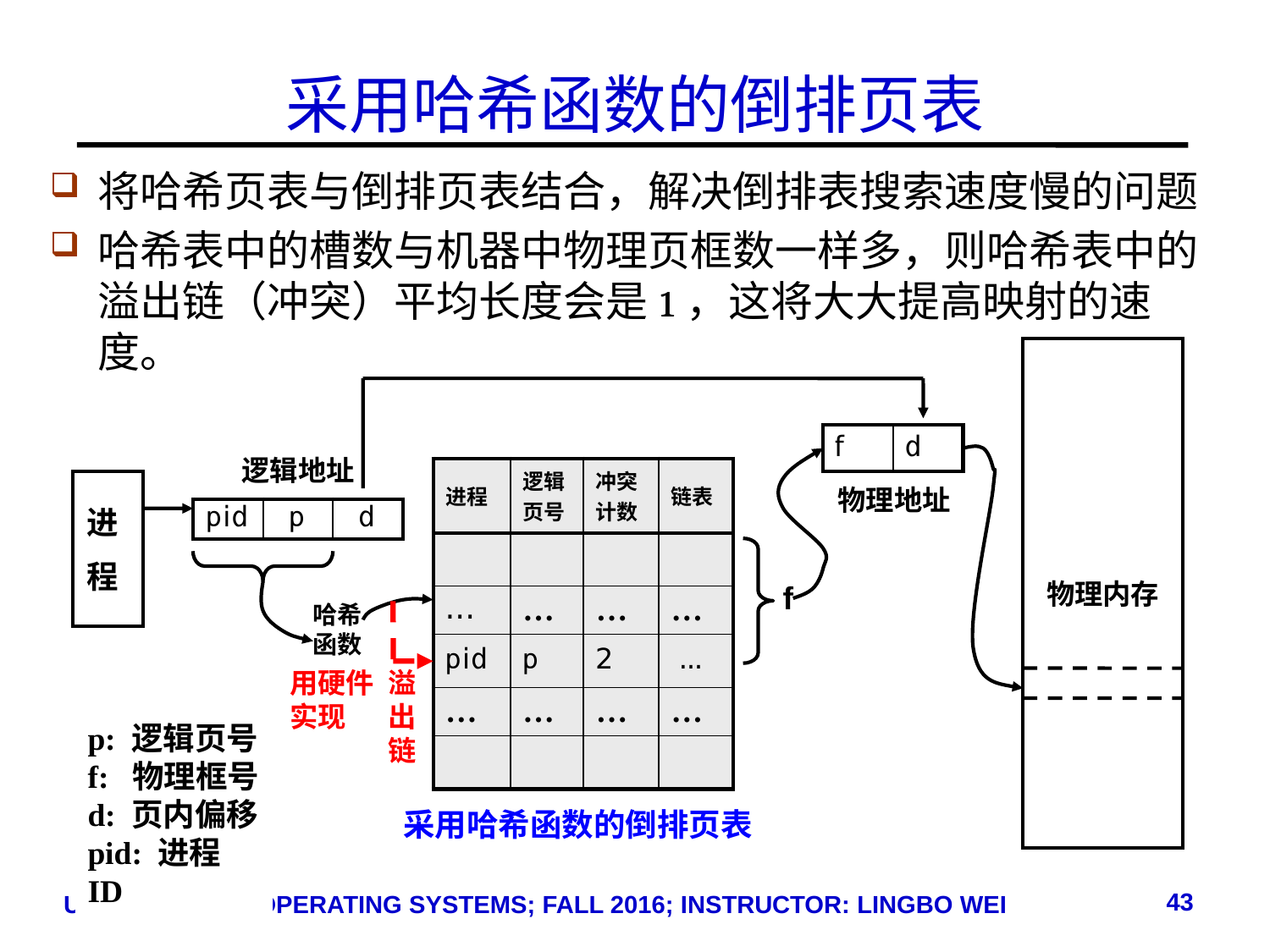

# 采用哈希函数的倒排页表
将哈希页表与倒排页表结合，解决倒排表搜索速度慢的问题
哈希表中的槽数与机器中物理页框数一样多，则哈希表中的溢出链（冲突）平均长度会是1，这将大大提高映射的速度。
物理内存

| f | d |
| --- | --- |
| 物理地址 |  |
| 逻辑地址 |  |  |
| --- | --- | --- |
| pid | p | d |

| 进程 | 逻辑页号 | 冲突计数 | 链表 |
| --- | --- | --- | --- |
|  |  |  |  |
| ... | … | … | … |
| pid | p | 2 | … |
| … | … | … | … |
|  |  |  |  |
进
程

f

哈希函数

用硬件
实现
溢
出
链

p: 逻辑页号
f:  物理框号
d: 页内偏移
pid: 进程ID
采用哈希函数的倒排页表
43
USTC-21000201-OPERATING SYSTEMS; FALL 2016; INSTRUCTOR: LINGBO WEI